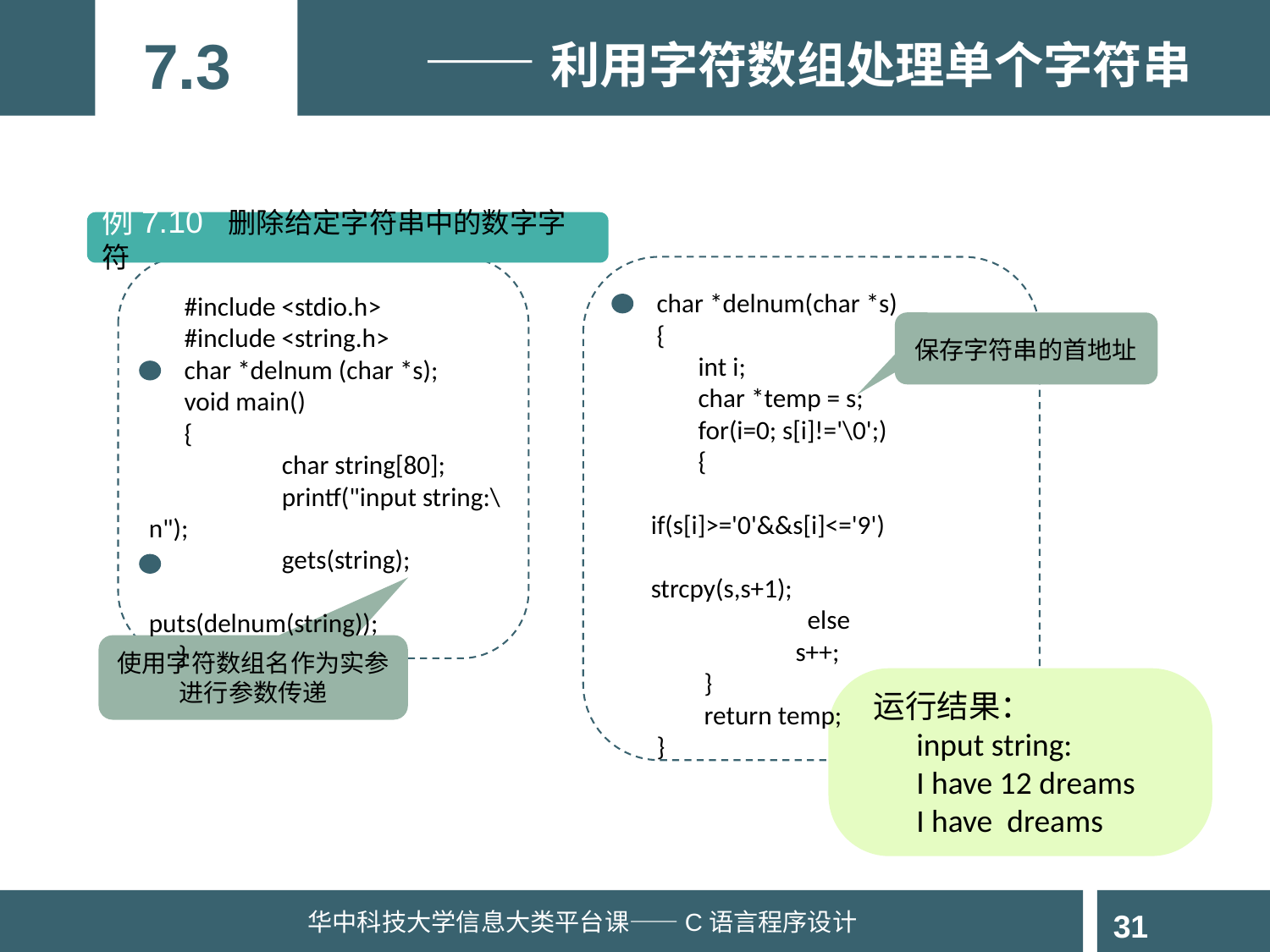

7.3
——利用字符数组处理单个字符串
例7.10  删除给定字符串中的数字字符

 char *delnum(char *s)
 {
        int i;
        char *temp = s;
        for(i=0; s[i]!='\0';)
        {
      	     if(s[i]>='0'&&s[i]<='9')
  		  strcpy(s,s+1);
	     else
             	   s++;
         }
         return temp;
 }
      #include <stdio.h>
      #include <string.h>
      char *delnum (char *s);
      void main()
      {
        	 char string[80];
         	 printf("input string:\n");
         	 gets(string);
          	 puts(delnum(string));
     }

保存字符串的首地址

使用字符数组名作为实参进行参数传递
 运行结果：
        input string:
        I have 12 dreams
        I have  dreams